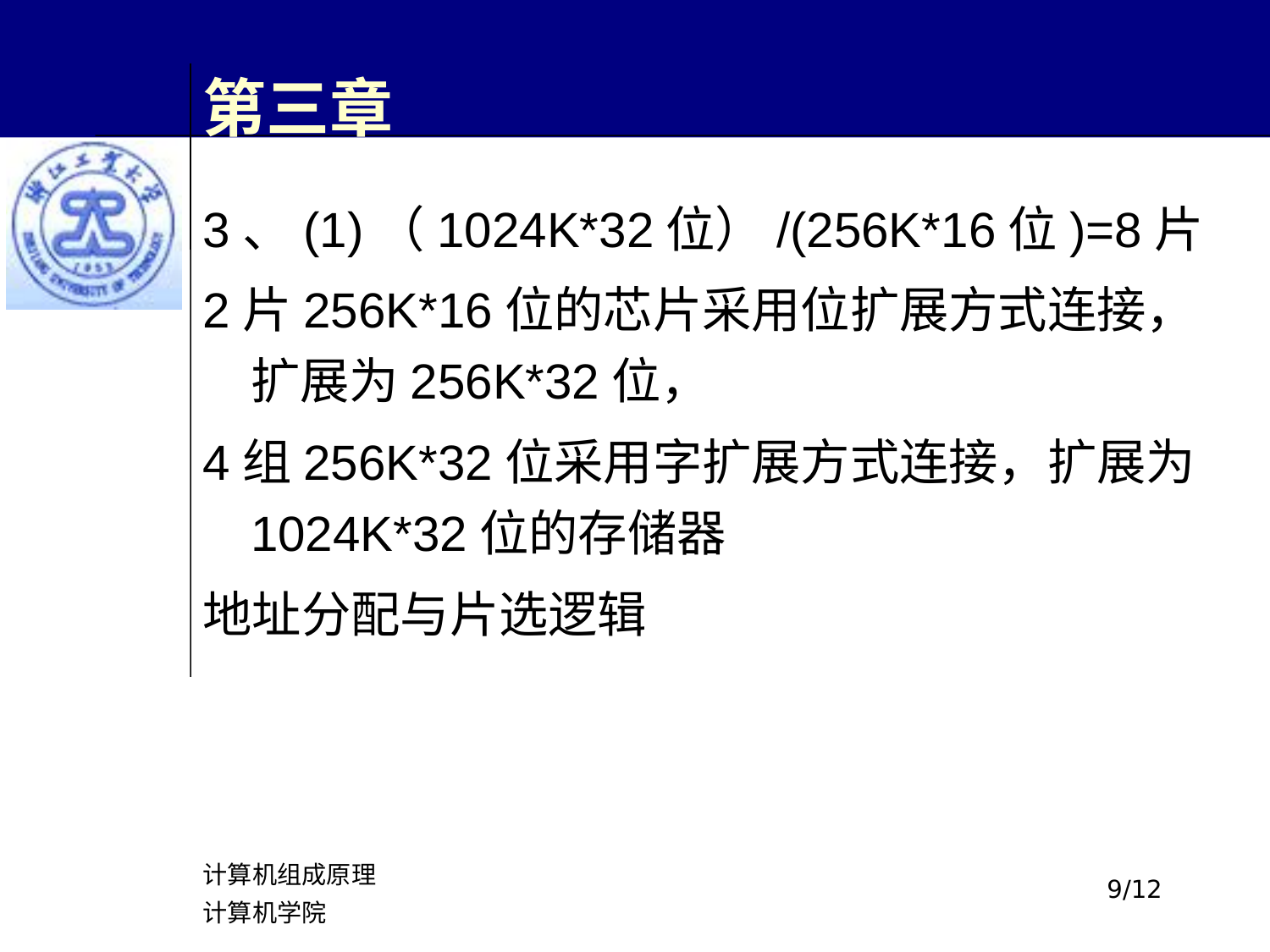

# 第三章
3、(1)（1024K*32位）/(256K*16位)=8片
2片256K*16位的芯片采用位扩展方式连接，扩展为256K*32位，
4组256K*32位采用字扩展方式连接，扩展为1024K*32位的存储器
地址分配与片选逻辑
计算机组成原理
计算机学院

9/12